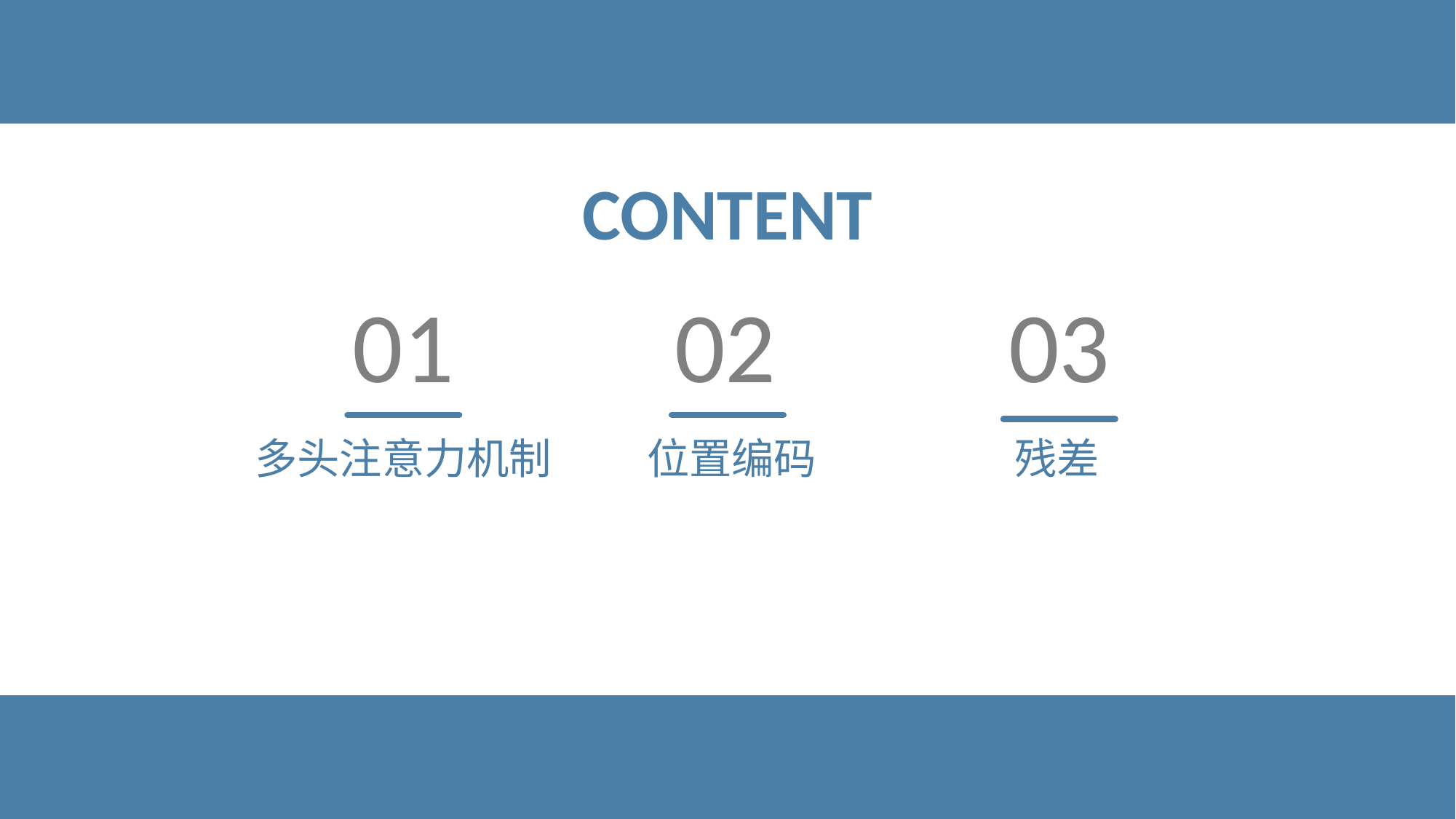

CONTENT
01
02
03
多头注意力机制
位置编码
残差